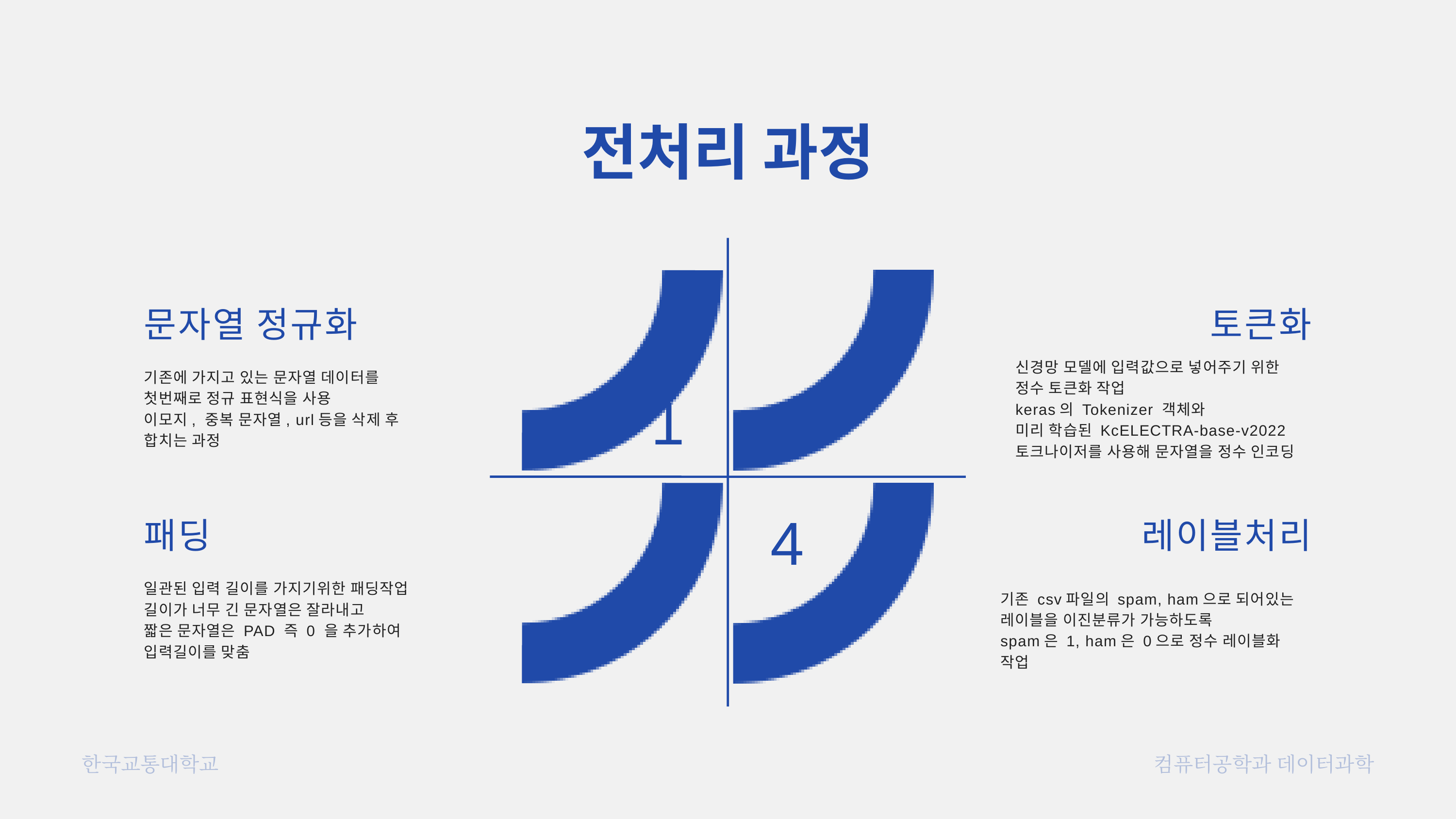

전처리 과정

문자열 정규화
토큰화
신경망 모델에 입력값으로 넣어주기 위한
정수 토큰화 작업
keras의 Tokenizer 객체와
미리 학습된 KcELECTRA-base-v2022
토크나이저를 사용해 문자열을 정수 인코딩
기존에 가지고 있는 문자열 데이터를 첫번째로 정규 표현식을 사용
이모지, 중복 문자열, url등을 삭제 후 합치는 과정
1
2

3
4
패딩
레이블처리
일관된 입력 길이를 가지기위한 패딩작업
길이가 너무 긴 문자열은 잘라내고
짧은 문자열은 PAD 즉 0 을 추가하여 입력길이를 맞춤
기존 csv파일의 spam, ham으로 되어있는 레이블을 이진분류가 가능하도록
spam은 1, ham은 0으로 정수 레이블화 작업
한국교통대학교
컴퓨터공학과 데이터과학